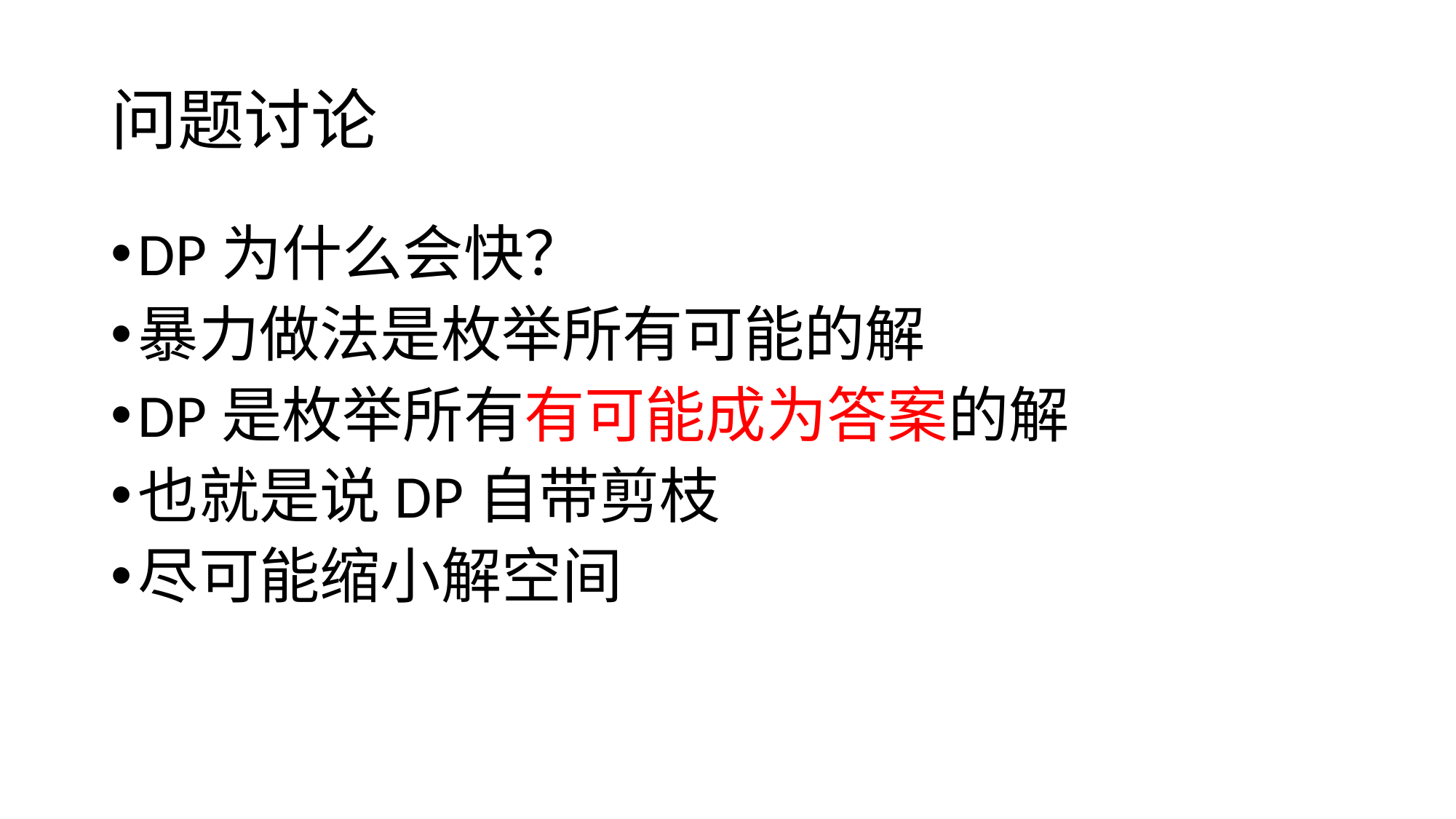

# 问题讨论
DP为什么会快？
暴力做法是枚举所有可能的解
DP是枚举所有有可能成为答案的解
也就是说DP自带剪枝
尽可能缩小解空间